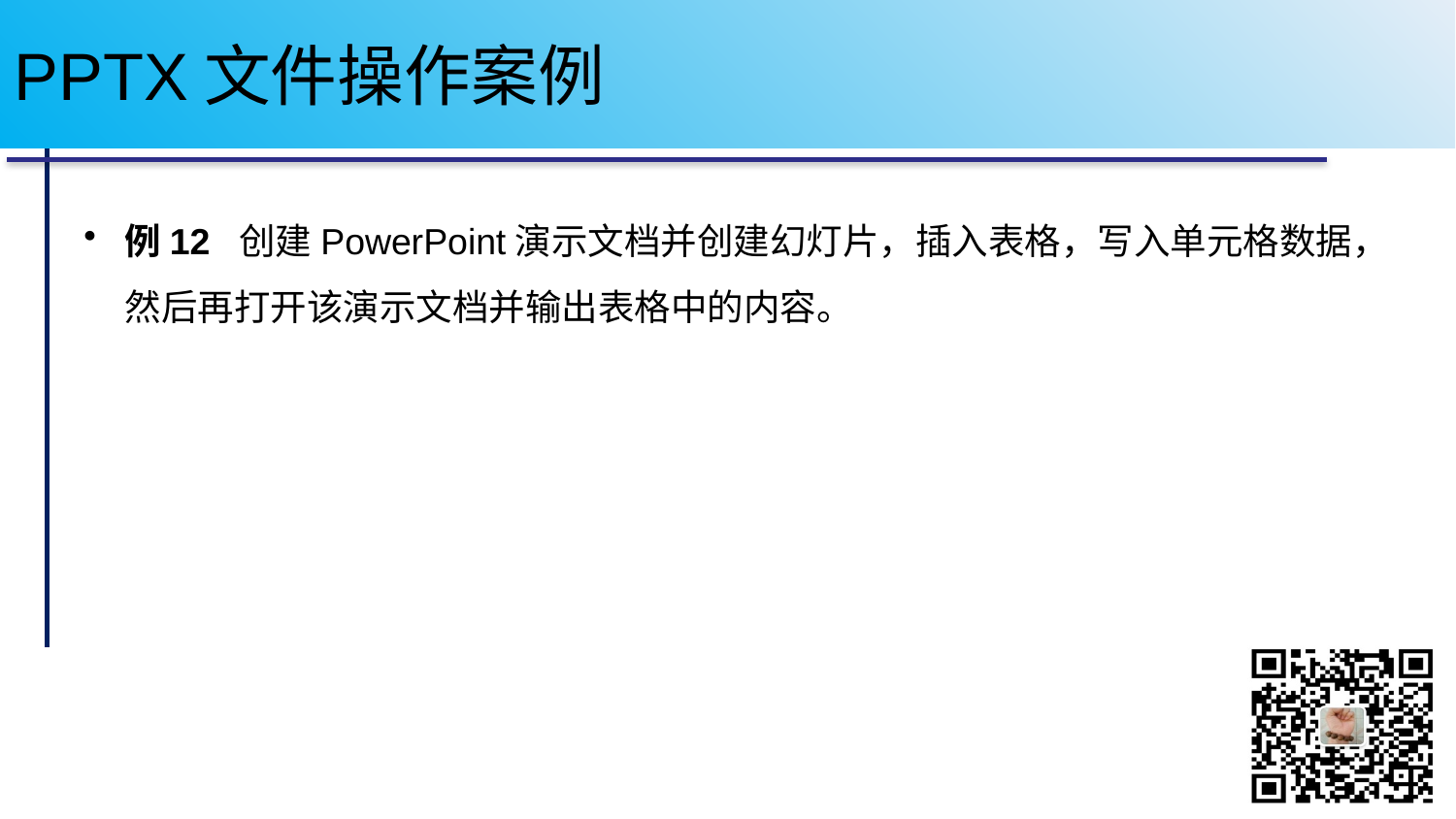

# PPTX文件操作案例
例12  创建PowerPoint演示文档并创建幻灯片，插入表格，写入单元格数据，然后再打开该演示文档并输出表格中的内容。